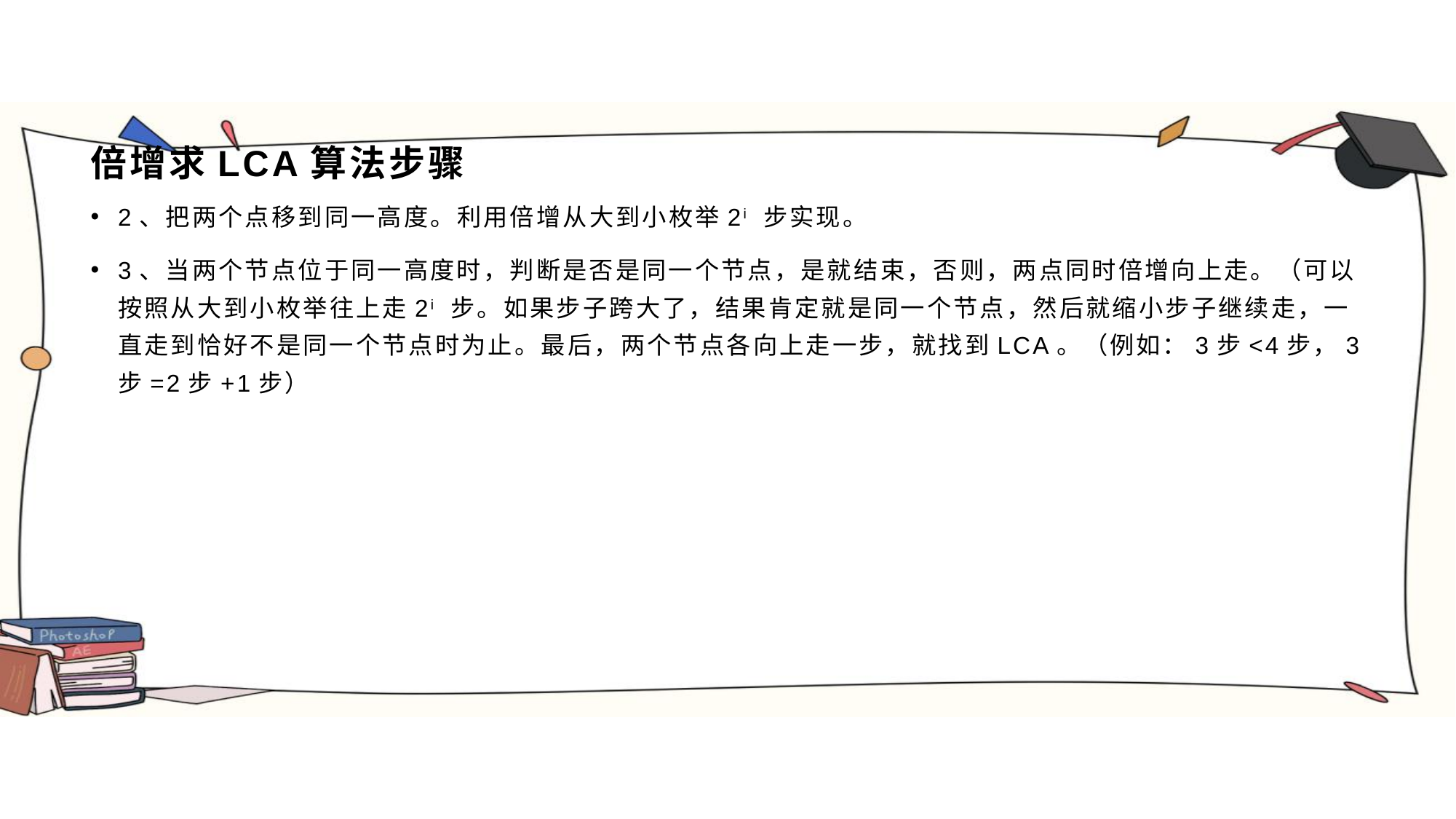

# 倍增求LCA算法步骤
2、把两个点移到同一高度。利用倍增从大到小枚举2i 步实现。
3、当两个节点位于同一高度时，判断是否是同一个节点，是就结束，否则，两点同时倍增向上走。（可以按照从大到小枚举往上走2i 步。如果步子跨大了，结果肯定就是同一个节点，然后就缩小步子继续走，一直走到恰好不是同一个节点时为止。最后，两个节点各向上走一步，就找到LCA。（例如：3步<4步，3步=2步+1步）